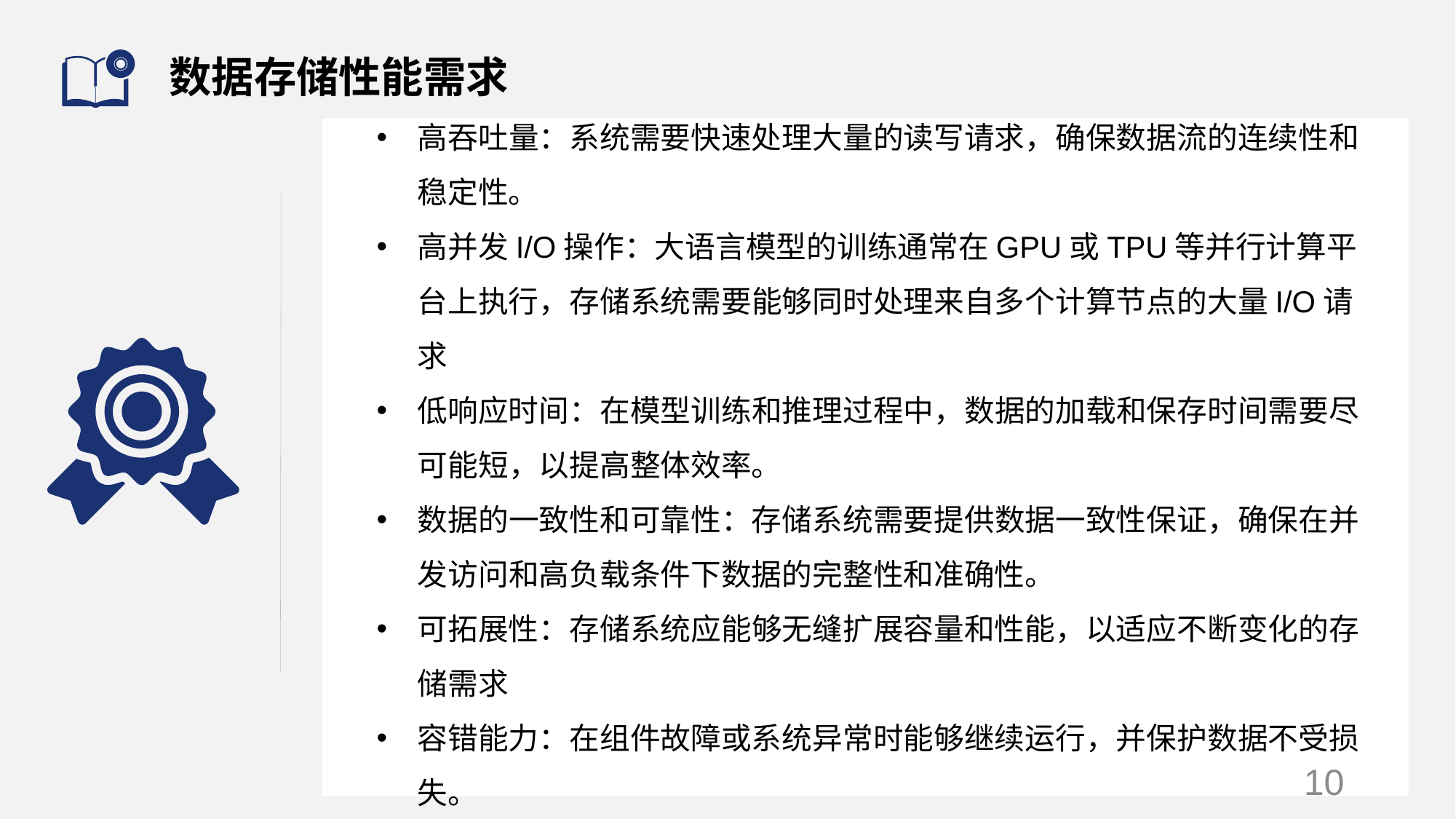

# 数据存储性能需求

高吞吐量：系统需要快速处理大量的读写请求，确保数据流的连续性和稳定性。
高并发I/O操作：大语言模型的训练通常在GPU或TPU等并行计算平台上执行，存储系统需要能够同时处理来自多个计算节点的大量I/O请求
低响应时间：在模型训练和推理过程中，数据的加载和保存时间需要尽可能短，以提高整体效率。
数据的一致性和可靠性：存储系统需要提供数据一致性保证，确保在并发访问和高负载条件下数据的完整性和准确性。
可拓展性：存储系统应能够无缝扩展容量和性能，以适应不断变化的存储需求
容错能力：在组件故障或系统异常时能够继续运行，并保护数据不受损失。

10